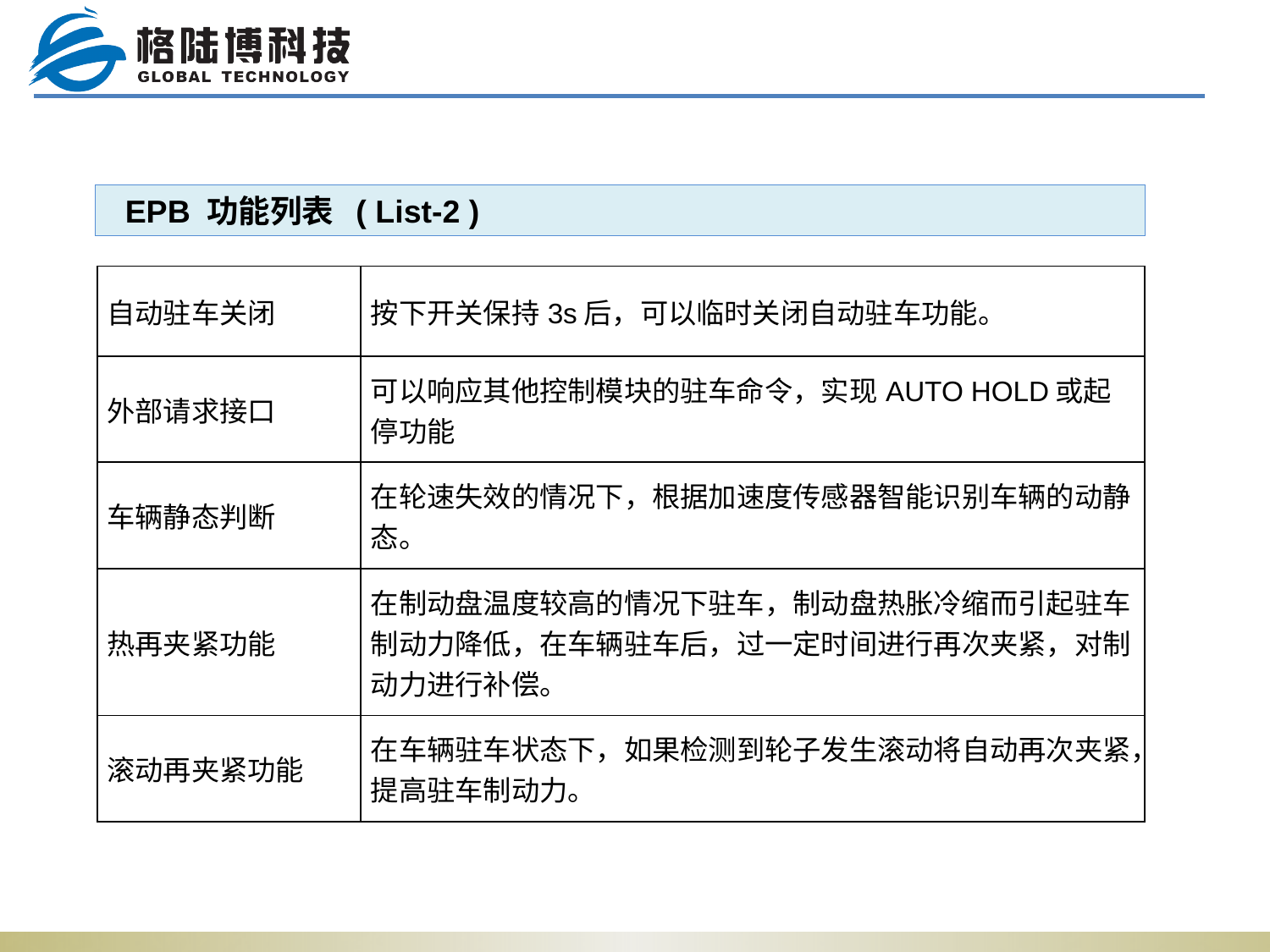

EPB 功能列表  ( List-2 )
| 自动驻车关闭 | 按下开关保持3s后，可以临时关闭自动驻车功能。 |
| --- | --- |
| 外部请求接口 | 可以响应其他控制模块的驻车命令，实现AUTO HOLD或起停功能 |
| 车辆静态判断 | 在轮速失效的情况下，根据加速度传感器智能识别车辆的动静态。 |
| 热再夹紧功能 | 在制动盘温度较高的情况下驻车，制动盘热胀冷缩而引起驻车制动力降低，在车辆驻车后，过一定时间进行再次夹紧，对制动力进行补偿。 |
| 滚动再夹紧功能 | 在车辆驻车状态下，如果检测到轮子发生滚动将自动再次夹紧，提高驻车制动力。 |